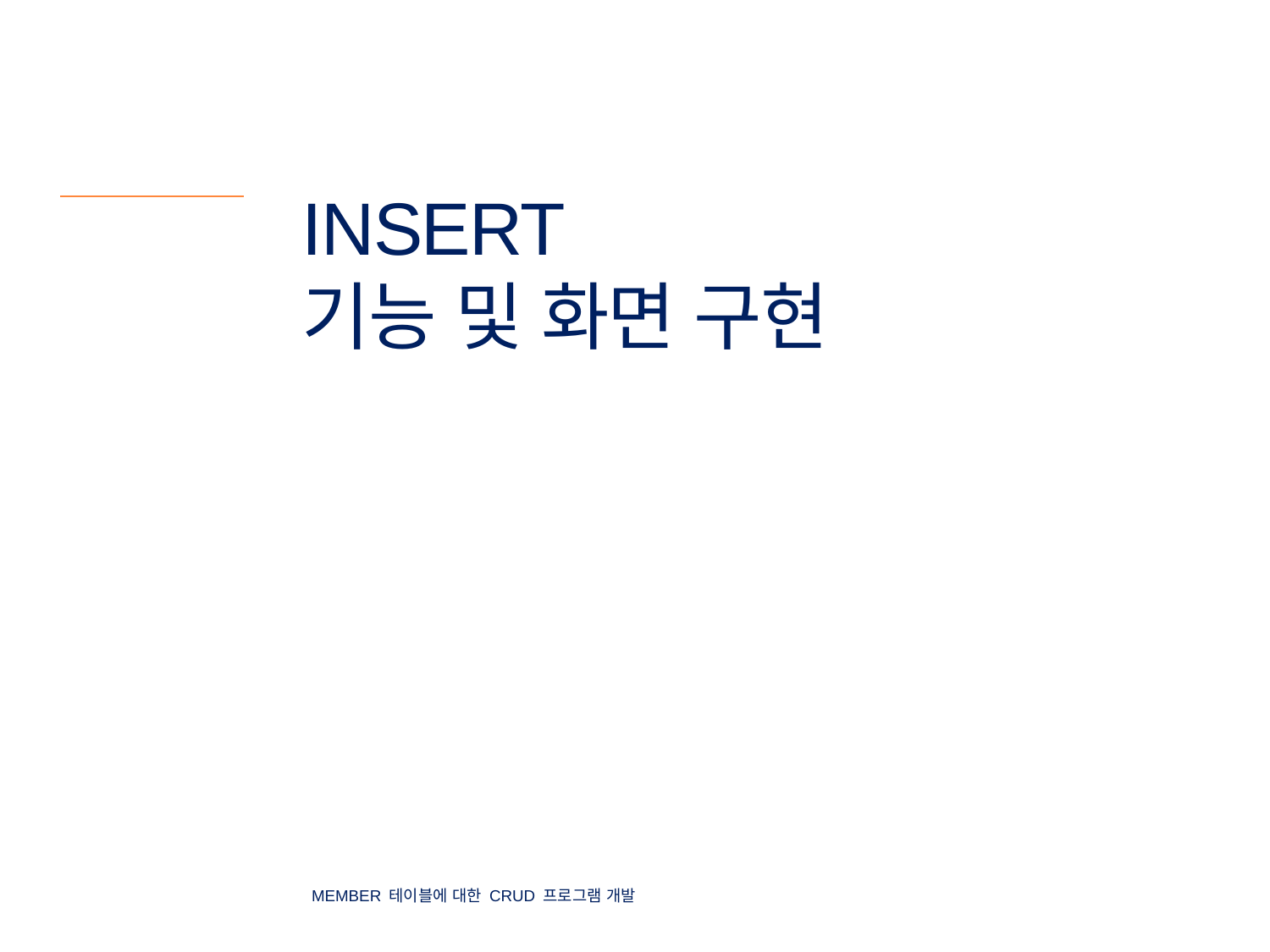

INSERT
기능 및 화면 구현
MEMBER 테이블에 대한 CRUD 프로그램 개발